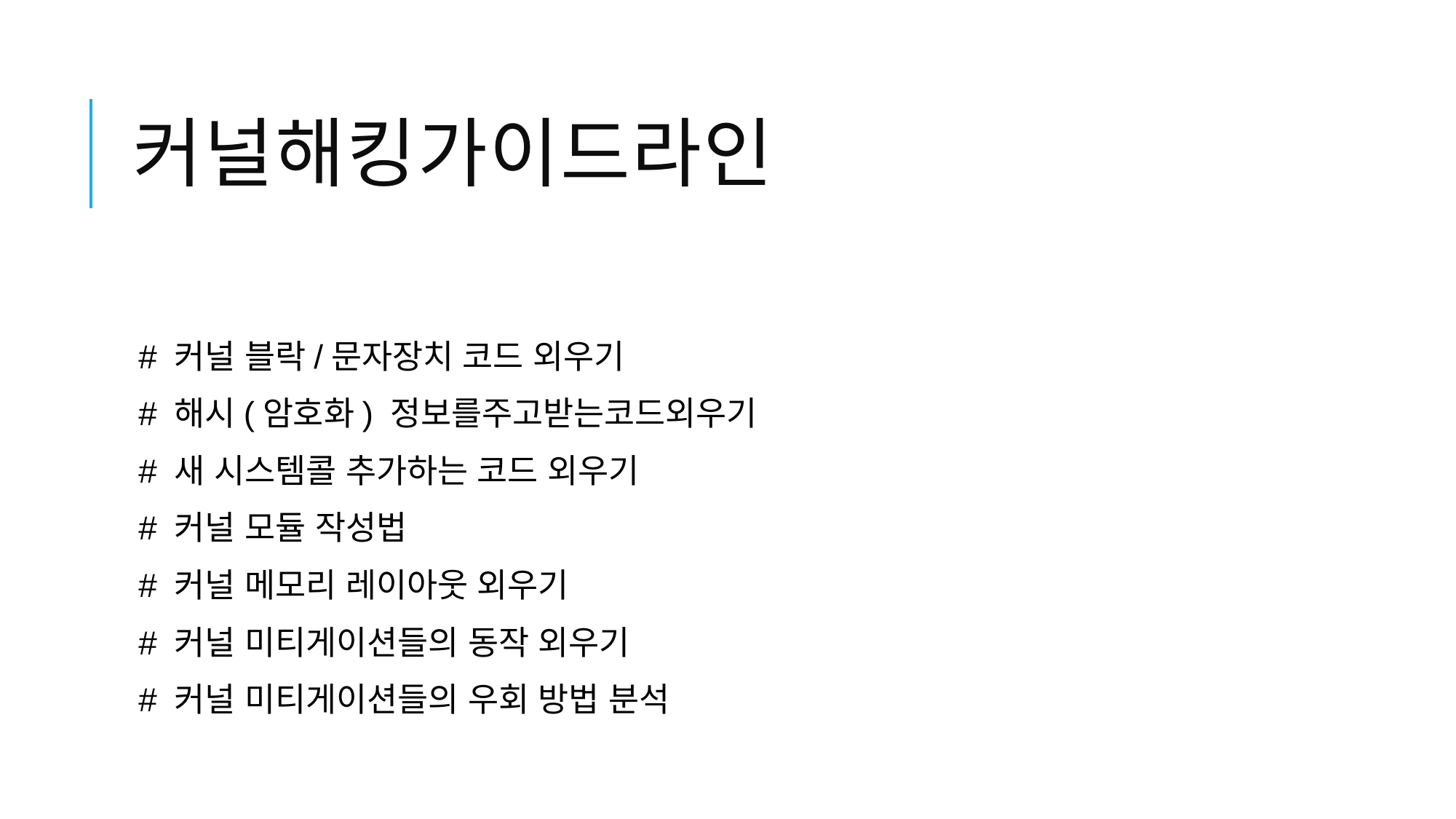

# 커널해킹가이드라인

# 커널 블락/문자장치 코드 외우기
# 해시(암호화) 정보를주고받는코드외우기
# 새 시스템콜 추가하는 코드 외우기
# 커널 모듈 작성법
# 커널 메모리 레이아웃 외우기
# 커널 미티게이션들의 동작 외우기
# 커널 미티게이션들의 우회 방법 분석